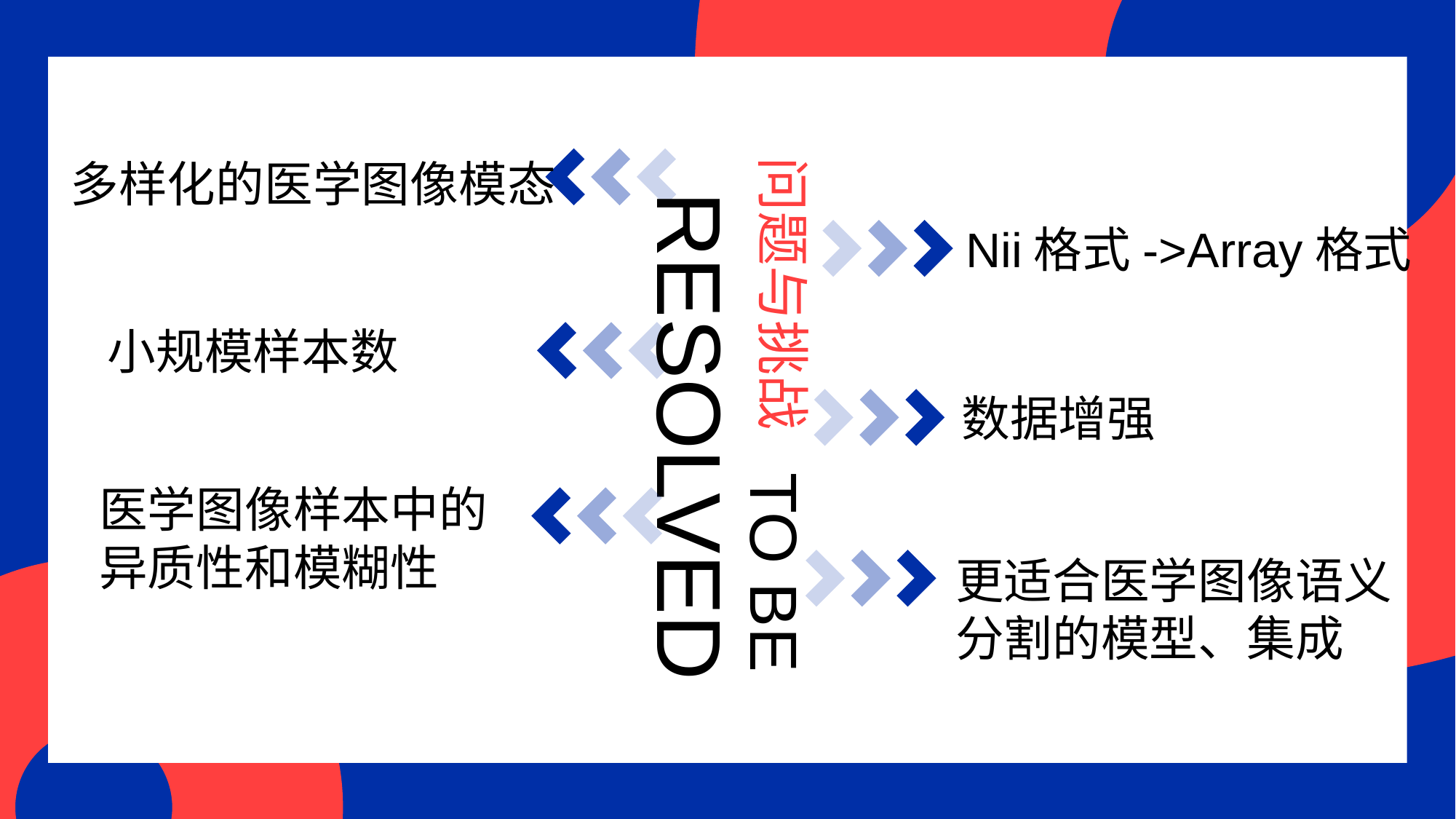

问题与挑战
RESOLVED
TO BE
多样化的医学图像模态

Nii格式->Array格式

小规模样本数

数据增强

医学图像样本中的
异质性和模糊性

更适合医学图像语义分割的模型、集成